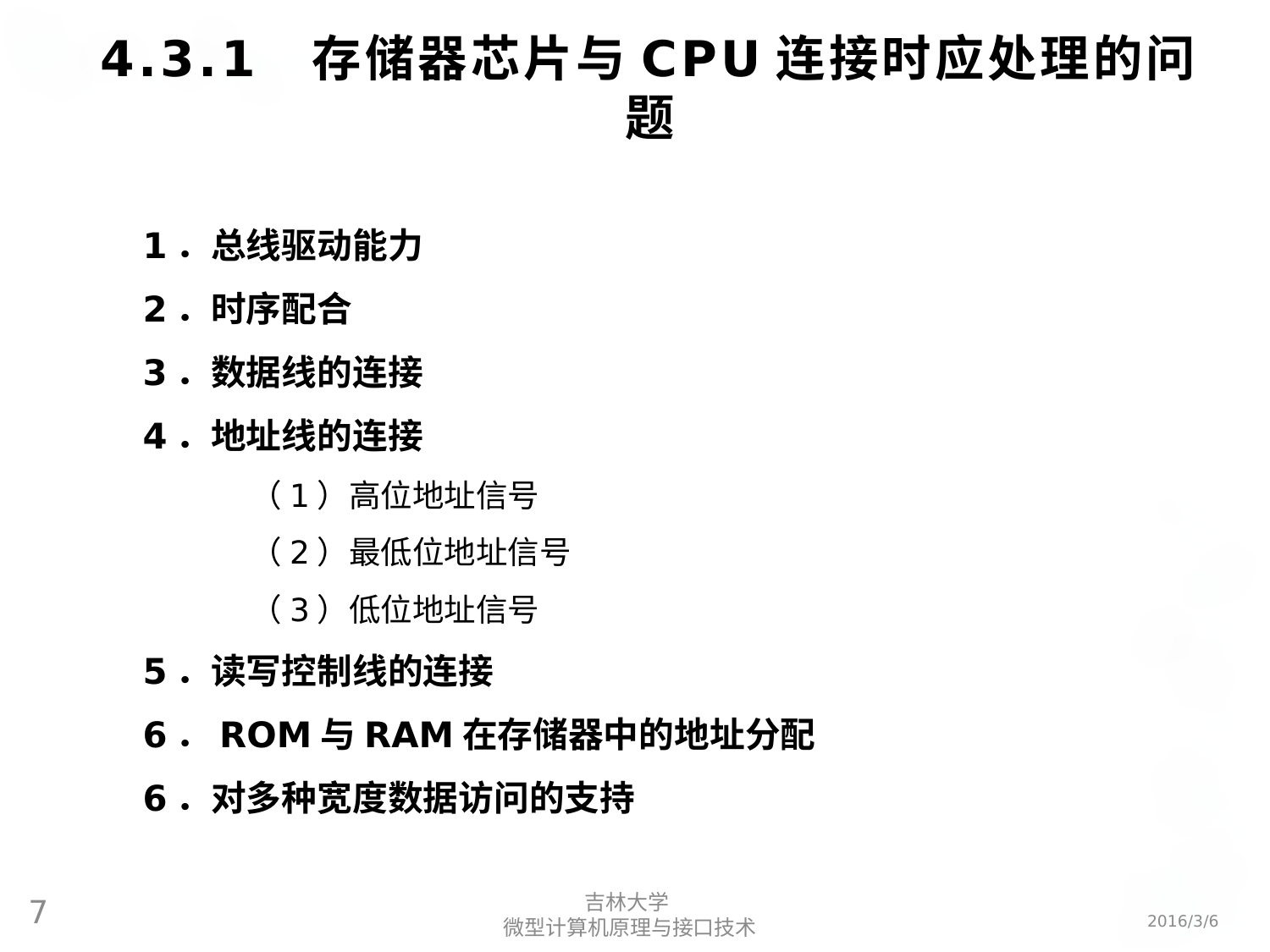

# 4.3.1  存储器芯片与CPU连接时应处理的问题
1．总线驱动能力
2．时序配合
3．数据线的连接
4．地址线的连接
（1）高位地址信号
（2）最低位地址信号
（3）低位地址信号
5．读写控制线的连接
6．ROM与RAM在存储器中的地址分配
6．对多种宽度数据访问的支持
7
2016/3/6
吉林大学
微型计算机原理与接口技术